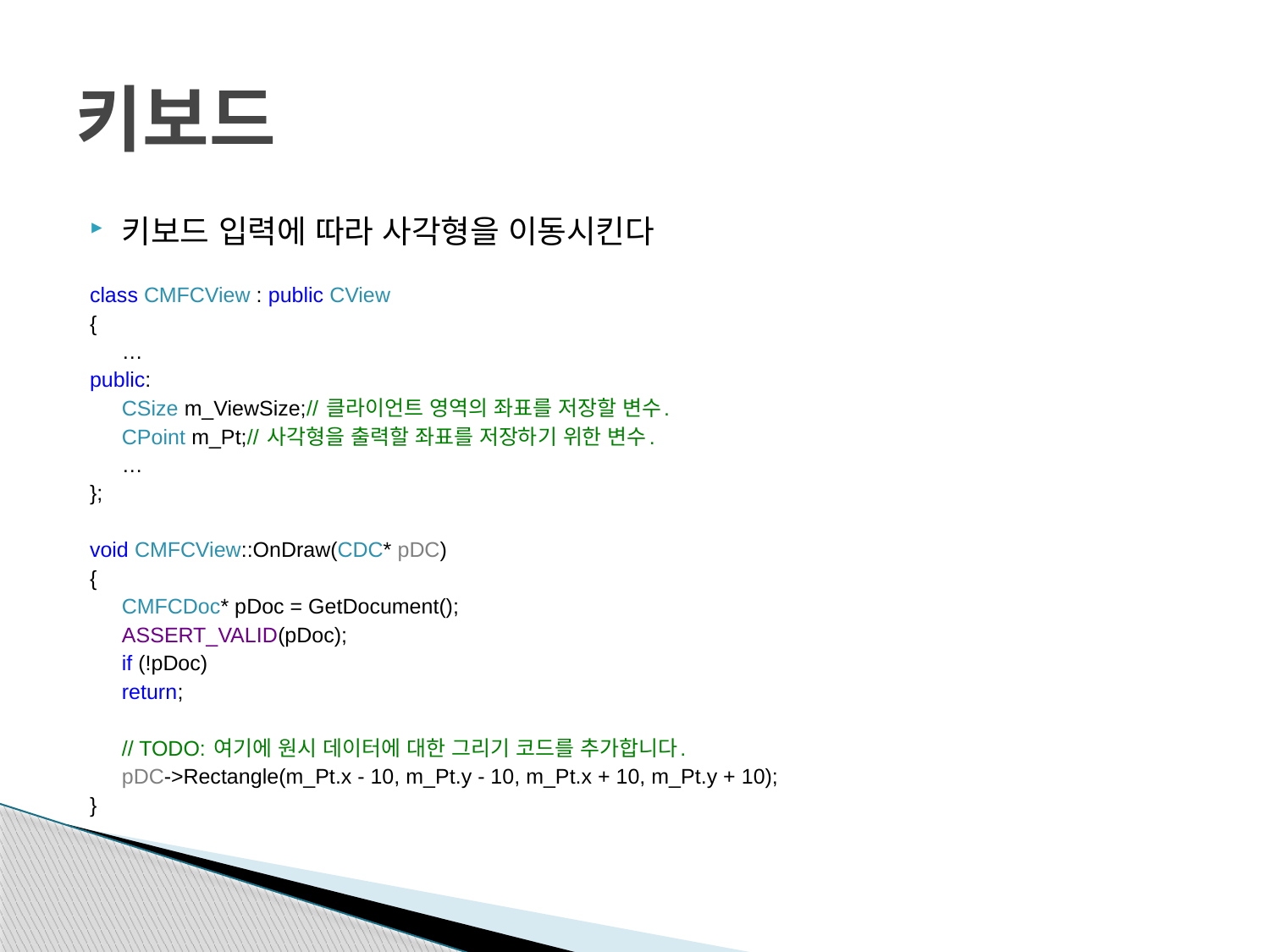

# 키보드
키보드 입력에 따라 사각형을 이동시킨다

class CMFCView : public CView
{
	…
public:
	CSize m_ViewSize;// 클라이언트 영역의 좌표를 저장할 변수.
	CPoint m_Pt;// 사각형을 출력할 좌표를 저장하기 위한 변수.
	…
};

void CMFCView::OnDraw(CDC* pDC)
{
	CMFCDoc* pDoc = GetDocument();
	ASSERT_VALID(pDoc);
	if (!pDoc)
	return;

	// TODO: 여기에 원시 데이터에 대한 그리기 코드를 추가합니다.
	pDC->Rectangle(m_Pt.x - 10, m_Pt.y - 10, m_Pt.x + 10, m_Pt.y + 10);
}